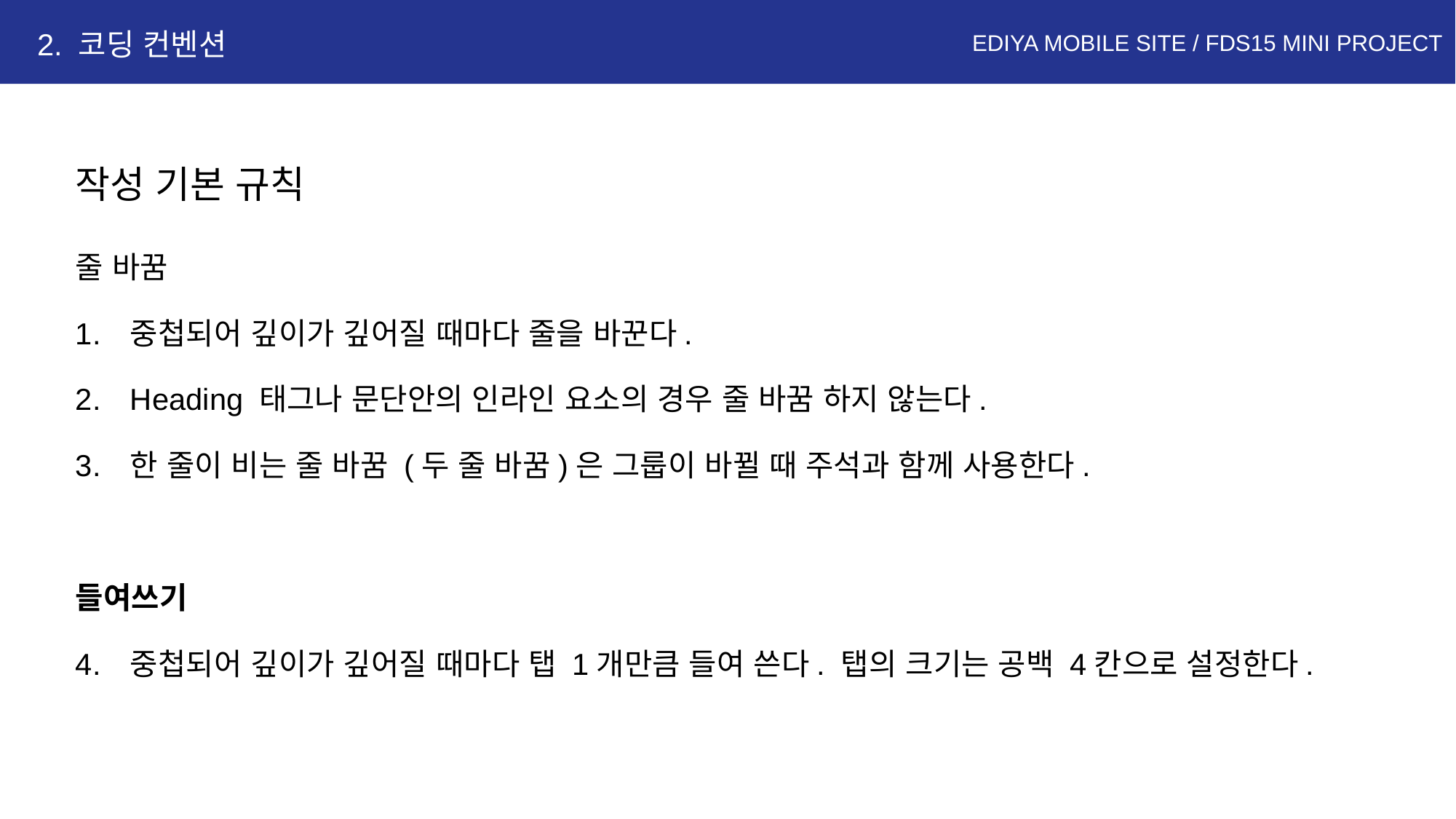

2. 코딩 컨벤션
작성 기본 규칙
줄 바꿈
중첩되어 깊이가 깊어질 때마다 줄을 바꾼다.
Heading 태그나 문단안의 인라인 요소의 경우 줄 바꿈 하지 않는다.
한 줄이 비는 줄 바꿈 (두 줄 바꿈)은 그룹이 바뀔 때 주석과 함께 사용한다.

들여쓰기
중첩되어 깊이가 깊어질 때마다 탭 1개만큼 들여 쓴다. 탭의 크기는 공백 4칸으로 설정한다.